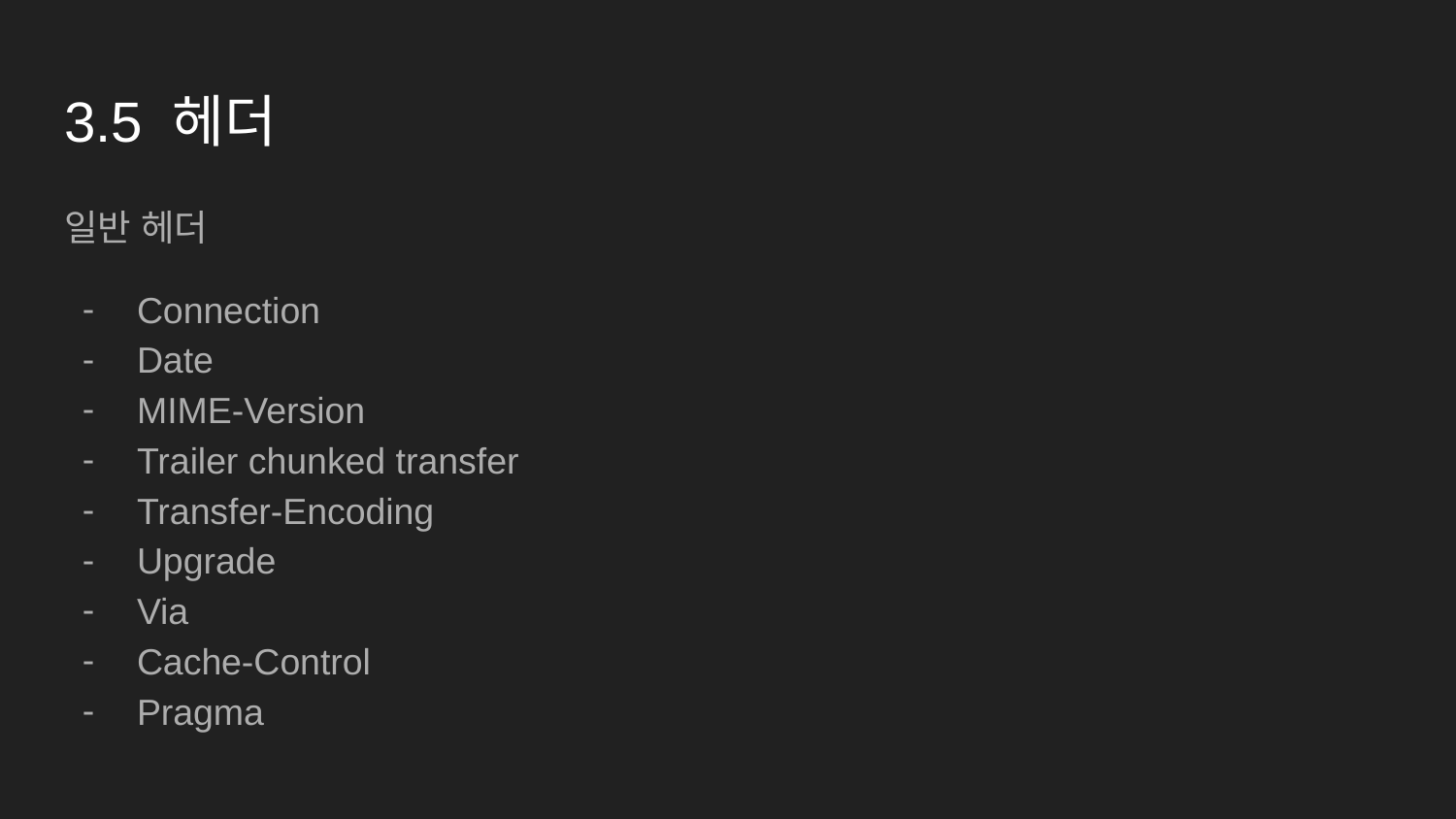

# 3.5 헤더
일반 헤더
Connection
Date
MIME-Version
Trailer chunked transfer
Transfer-Encoding
Upgrade
Via
Cache-Control
Pragma